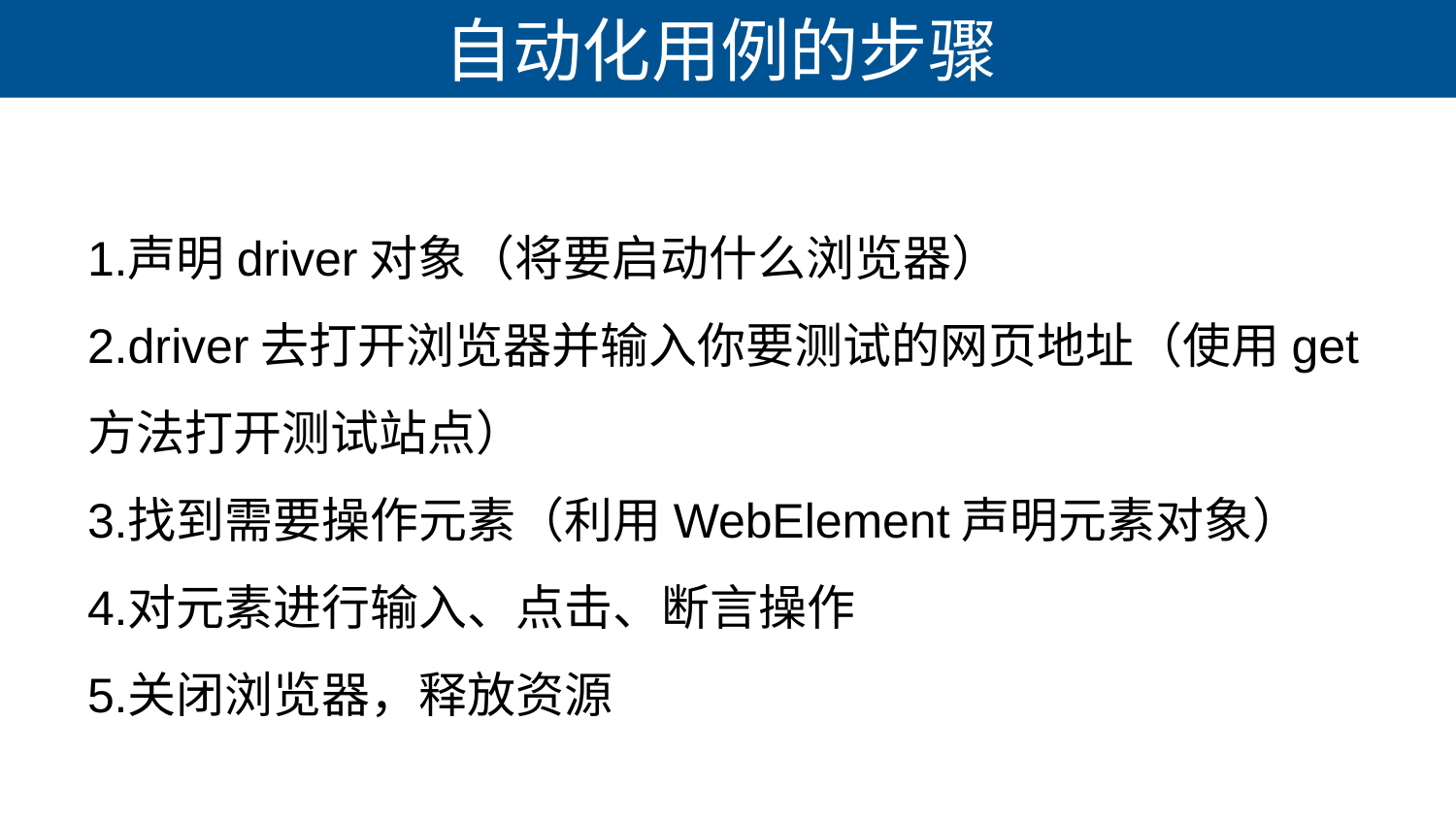

# 自动化用例的步骤
声明driver对象（将要启动什么浏览器）
driver去打开浏览器并输入你要测试的网页地址（使用get方法打开测试站点）
找到需要操作元素（利用WebElement声明元素对象）
对元素进行输入、点击、断言操作
关闭浏览器，释放资源